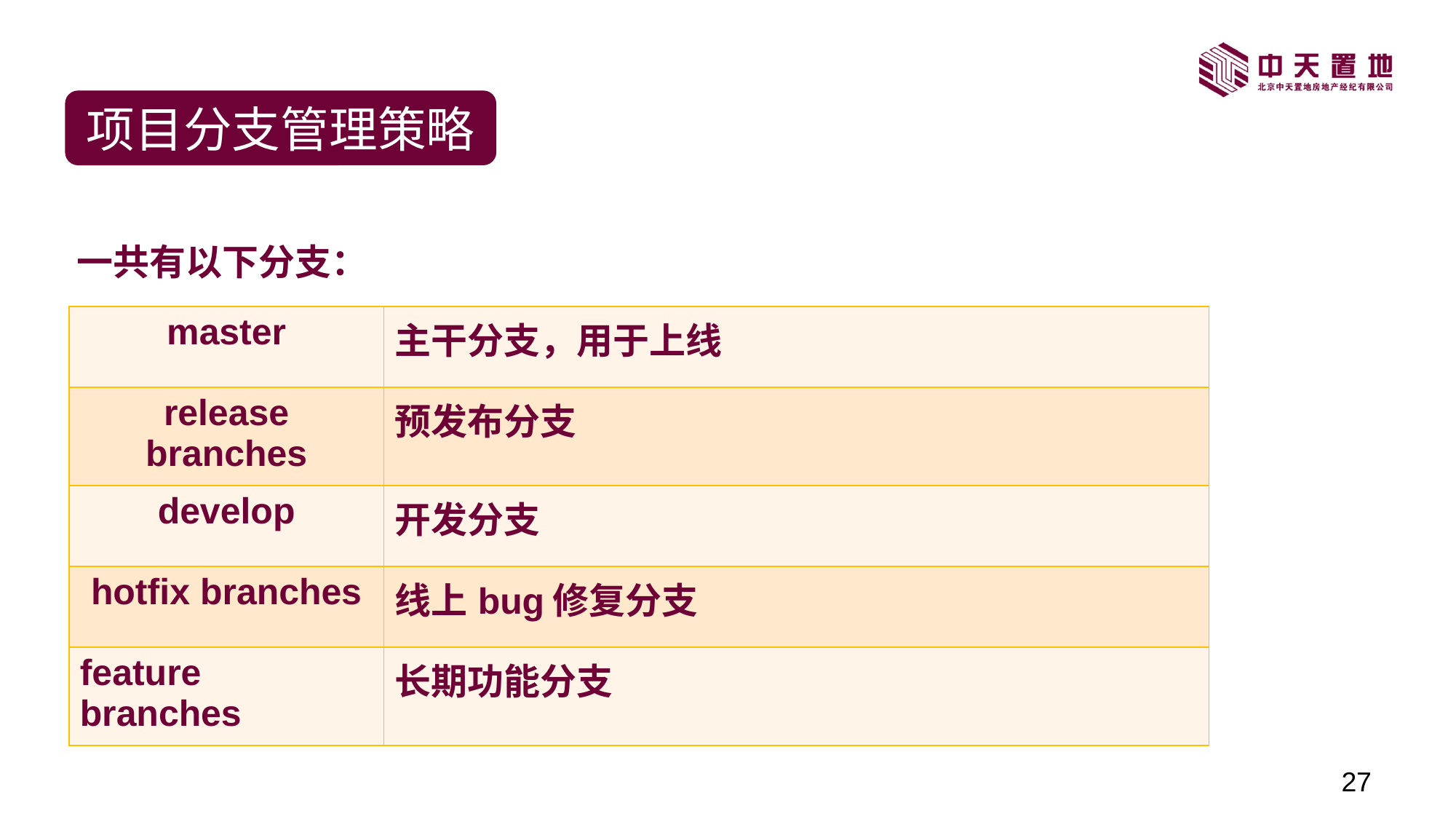

项目分支管理策略
一共有以下分支：
| master | 主干分支，用于上线 |
| --- | --- |
| release branches | 预发布分支 |
| develop | 开发分支 |
| hotfix branches | 线上bug修复分支 |
| feature branches | 长期功能分支 |
27